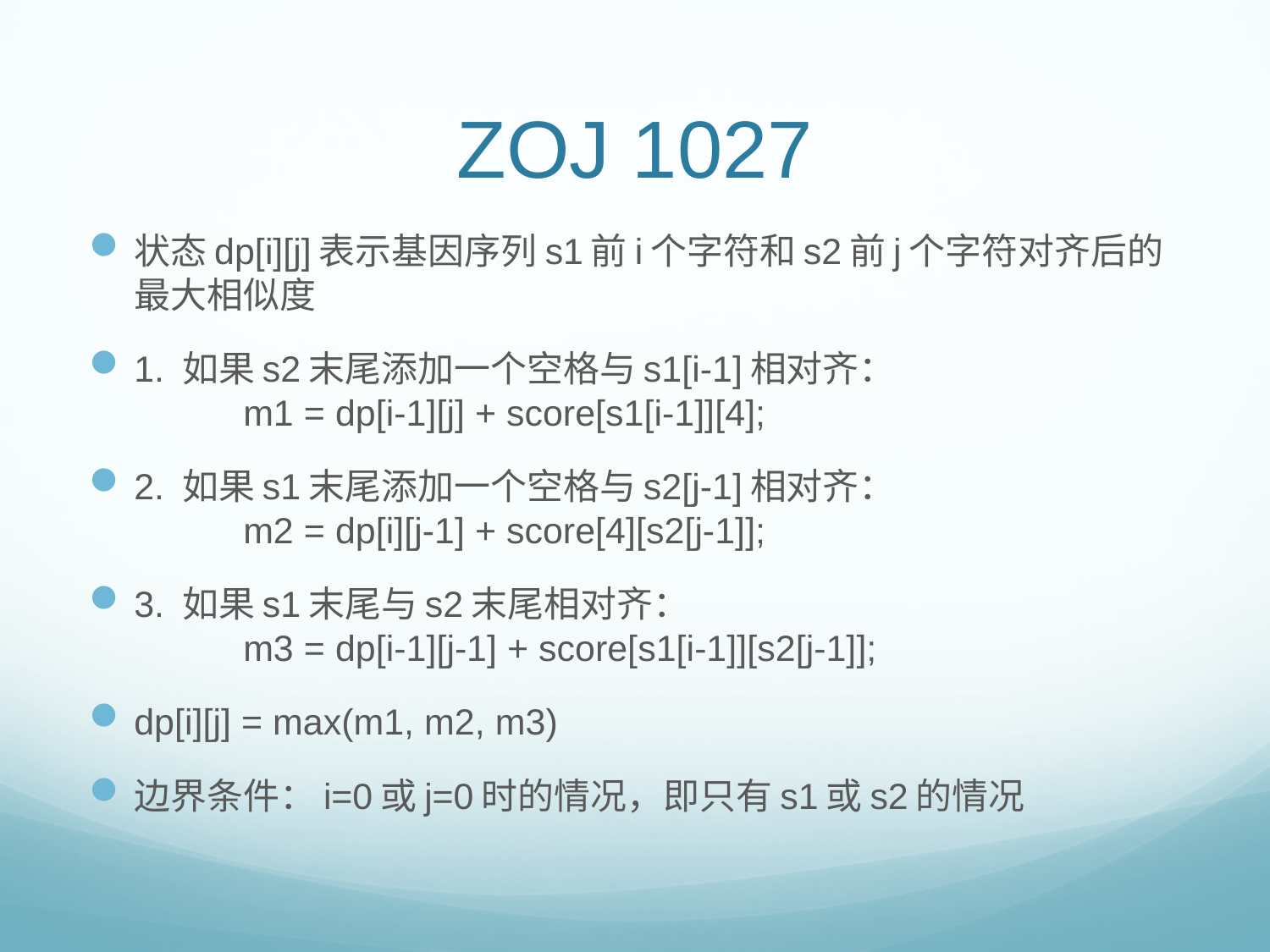

# ZOJ 1027
状态dp[i][j]表示基因序列s1前i个字符和s2前j个字符对齐后的最大相似度
1. 如果s2末尾添加一个空格与s1[i-1]相对齐：
	m1 = dp[i-1][j] + score[s1[i-1]][4];
2. 如果s1末尾添加一个空格与s2[j-1]相对齐：
	m2 = dp[i][j-1] + score[4][s2[j-1]];
3. 如果s1末尾与s2末尾相对齐：
	m3 = dp[i-1][j-1] + score[s1[i-1]][s2[j-1]];
dp[i][j] = max(m1, m2, m3)
边界条件：i=0或j=0时的情况，即只有s1或s2的情况